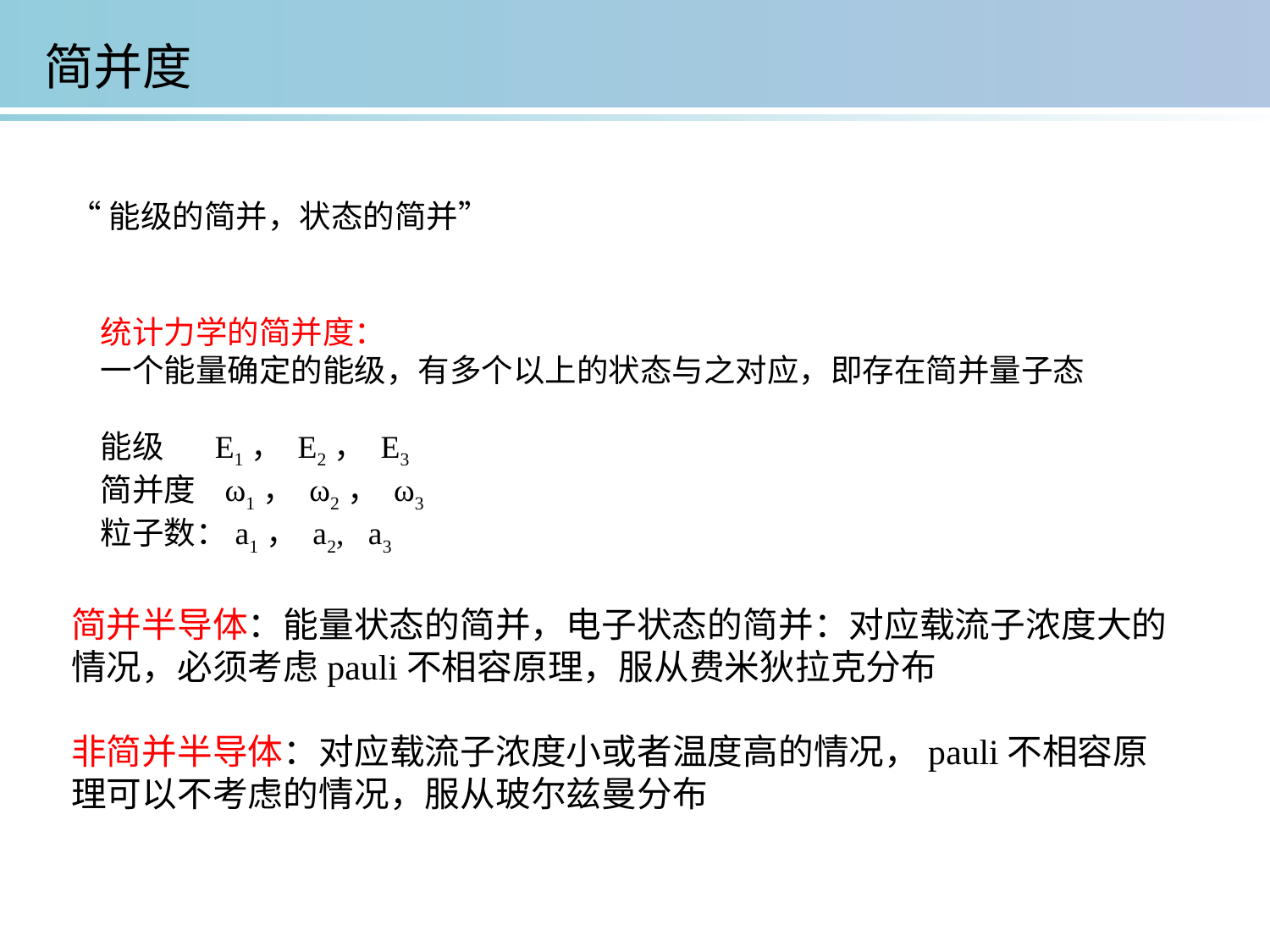

简并度
degeneracy
“能级的简并，状态的简并”
统计力学的简并度：
一个能量确定的能级，有多个以上的状态与之对应，即存在简并量子态

能级      E1， E2， E3
简并度   ω1， ω2， ω3
粒子数：a1， a2,   a3
简并半导体：能量状态的简并，电子状态的简并：对应载流子浓度大的情况，必须考虑pauli不相容原理，服从费米狄拉克分布

非简并半导体：对应载流子浓度小或者温度高的情况，pauli不相容原理可以不考虑的情况，服从玻尔兹曼分布